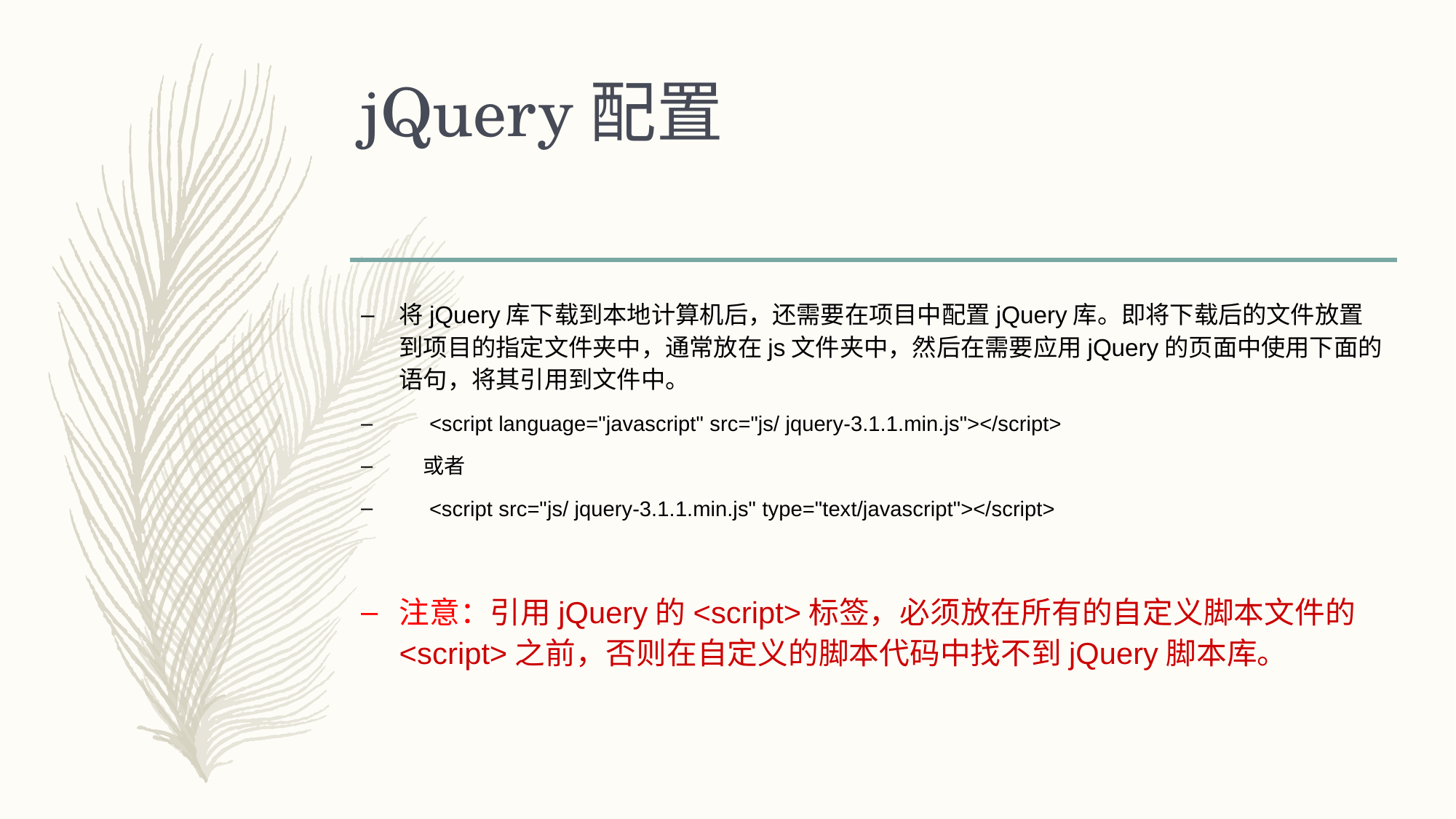

# jQuery配置
将jQuery库下载到本地计算机后，还需要在项目中配置jQuery库。即将下载后的文件放置到项目的指定文件夹中，通常放在js文件夹中，然后在需要应用jQuery的页面中使用下面的语句，将其引用到文件中。
     <script language="javascript" src="js/ jquery-3.1.1.min.js"></script>
    或者
     <script src="js/ jquery-3.1.1.min.js" type="text/javascript"></script>

注意：引用jQuery的<script>标签，必须放在所有的自定义脚本文件的<script>之前，否则在自定义的脚本代码中找不到jQuery脚本库。